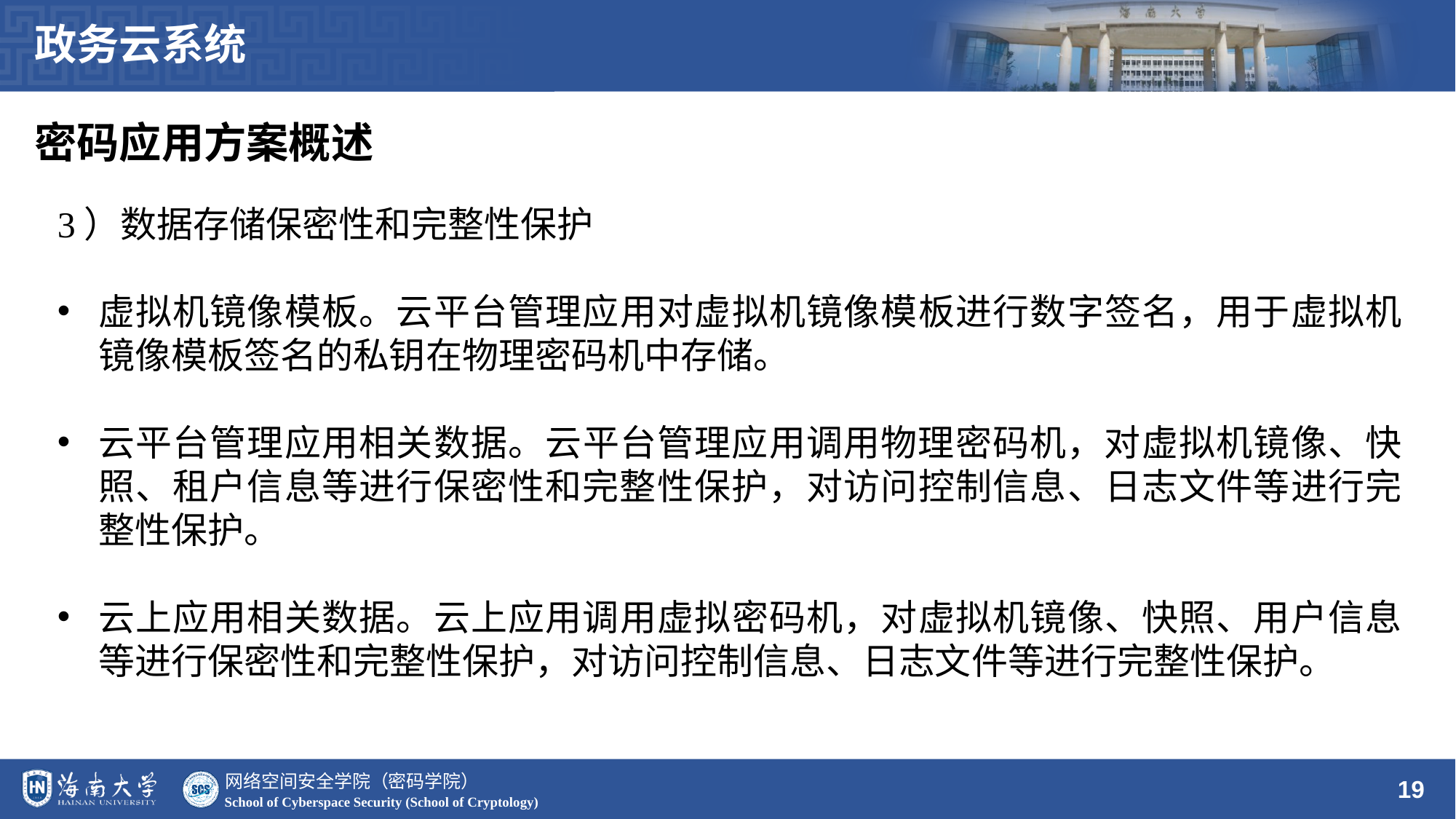

政务云系统
密码应用方案概述
3）数据存储保密性和完整性保护

虚拟机镜像模板。云平台管理应用对虚拟机镜像模板进行数字签名，用于虚拟机镜像模板签名的私钥在物理密码机中存储。

云平台管理应用相关数据。云平台管理应用调用物理密码机，对虚拟机镜像、快照、租户信息等进行保密性和完整性保护，对访问控制信息、日志文件等进行完整性保护。

云上应用相关数据。云上应用调用虚拟密码机，对虚拟机镜像、快照、用户信息等进行保密性和完整性保护，对访问控制信息、日志文件等进行完整性保护。

19